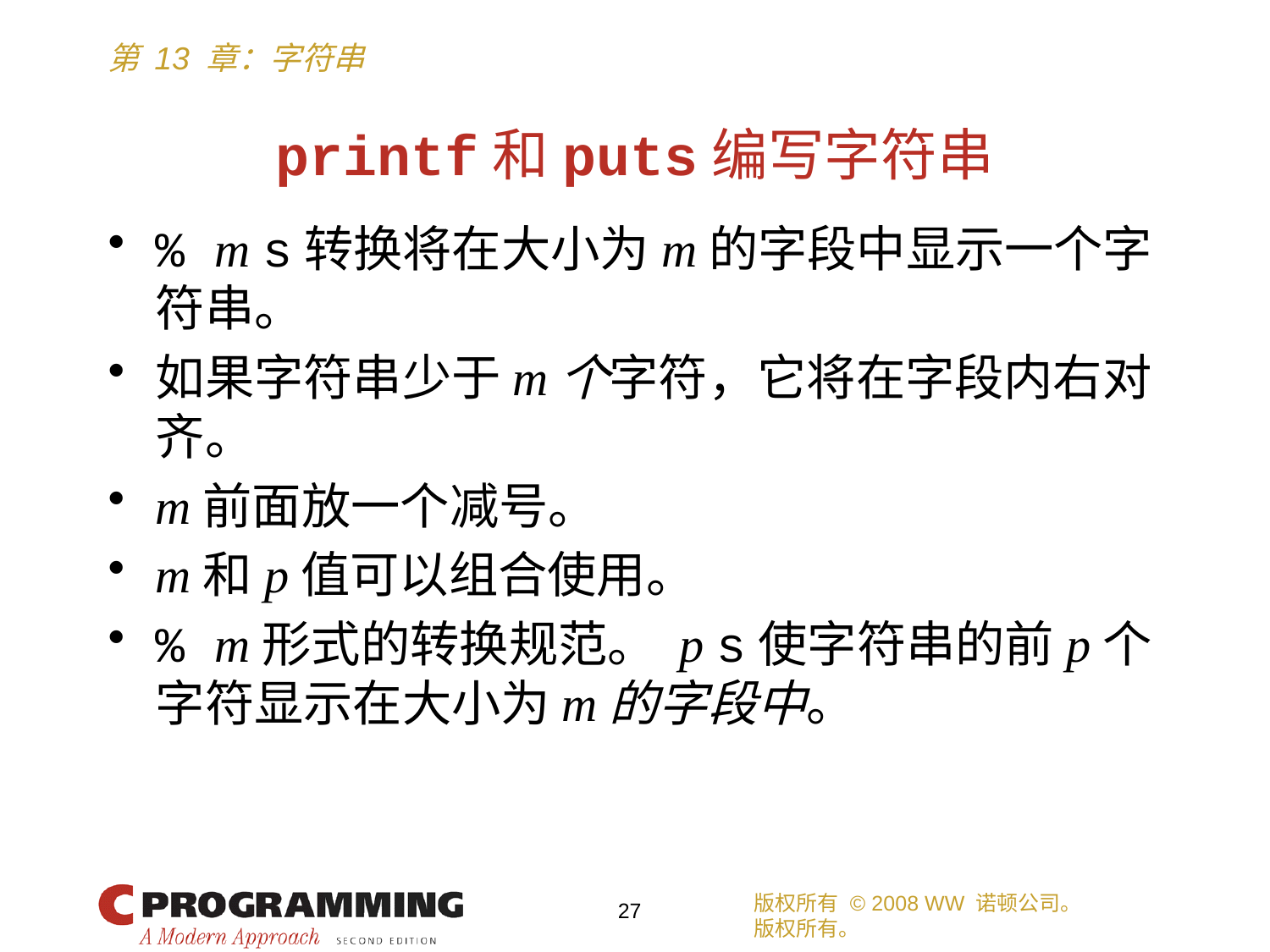

# printf和puts编写字符串
% m s转换将在大小为m的字段中显示一个字符串。
如果字符串少于m个字符，它将在字段内右对齐。
m前面放一个减号。
m和p值可以组合使用。
% m形式的转换规范。 p s使字符串的前p个字符显示在大小为m的字段中。
版权所有 © 2008 WW 诺顿公司。
版权所有。
27